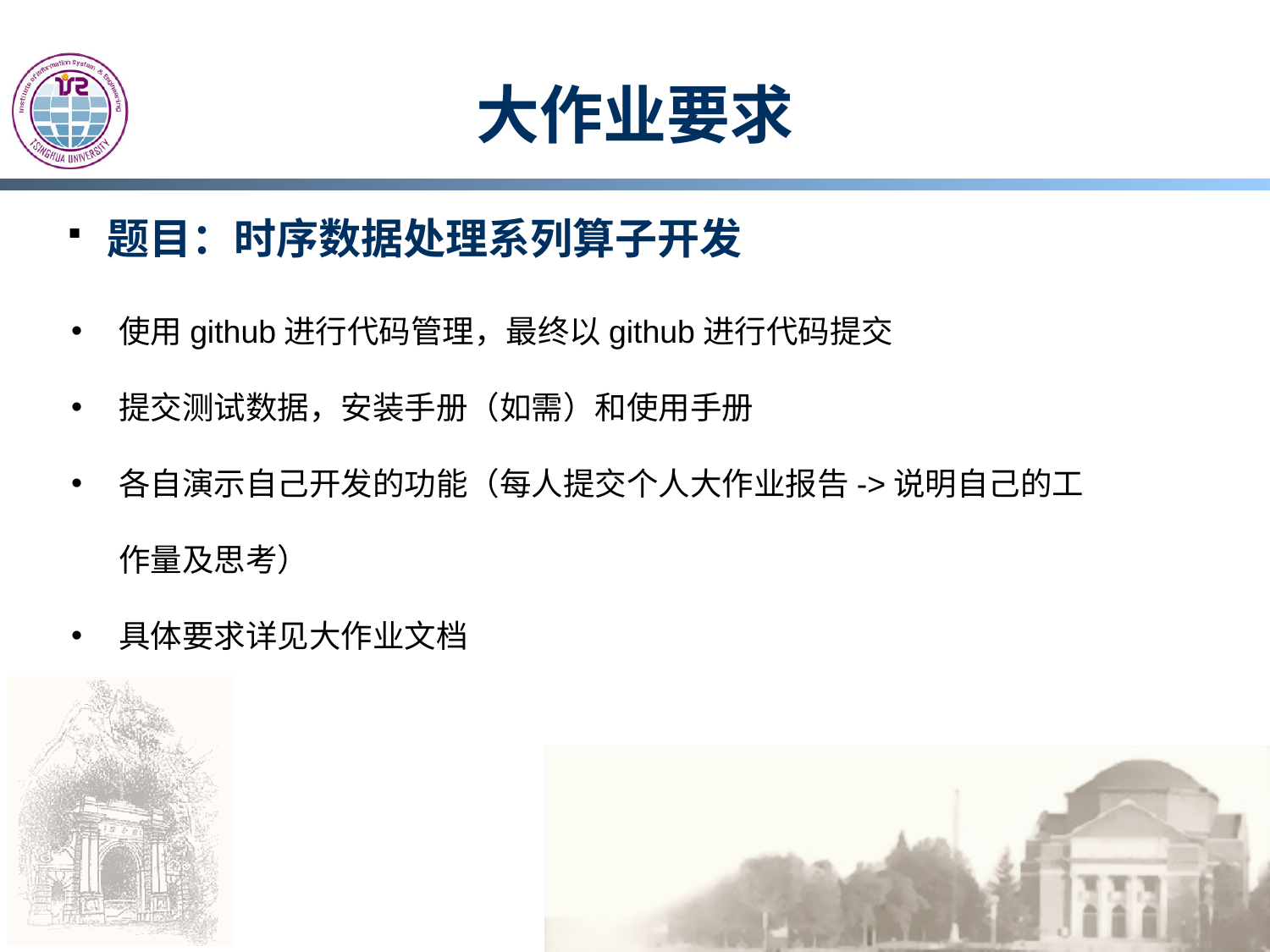

# 大作业要求
题目：时序数据处理系列算子开发

使用github进行代码管理，最终以github进行代码提交
提交测试数据，安装手册（如需）和使用手册
各自演示自己开发的功能（每人提交个人大作业报告->说明自己的工作量及思考）
具体要求详见大作业文档